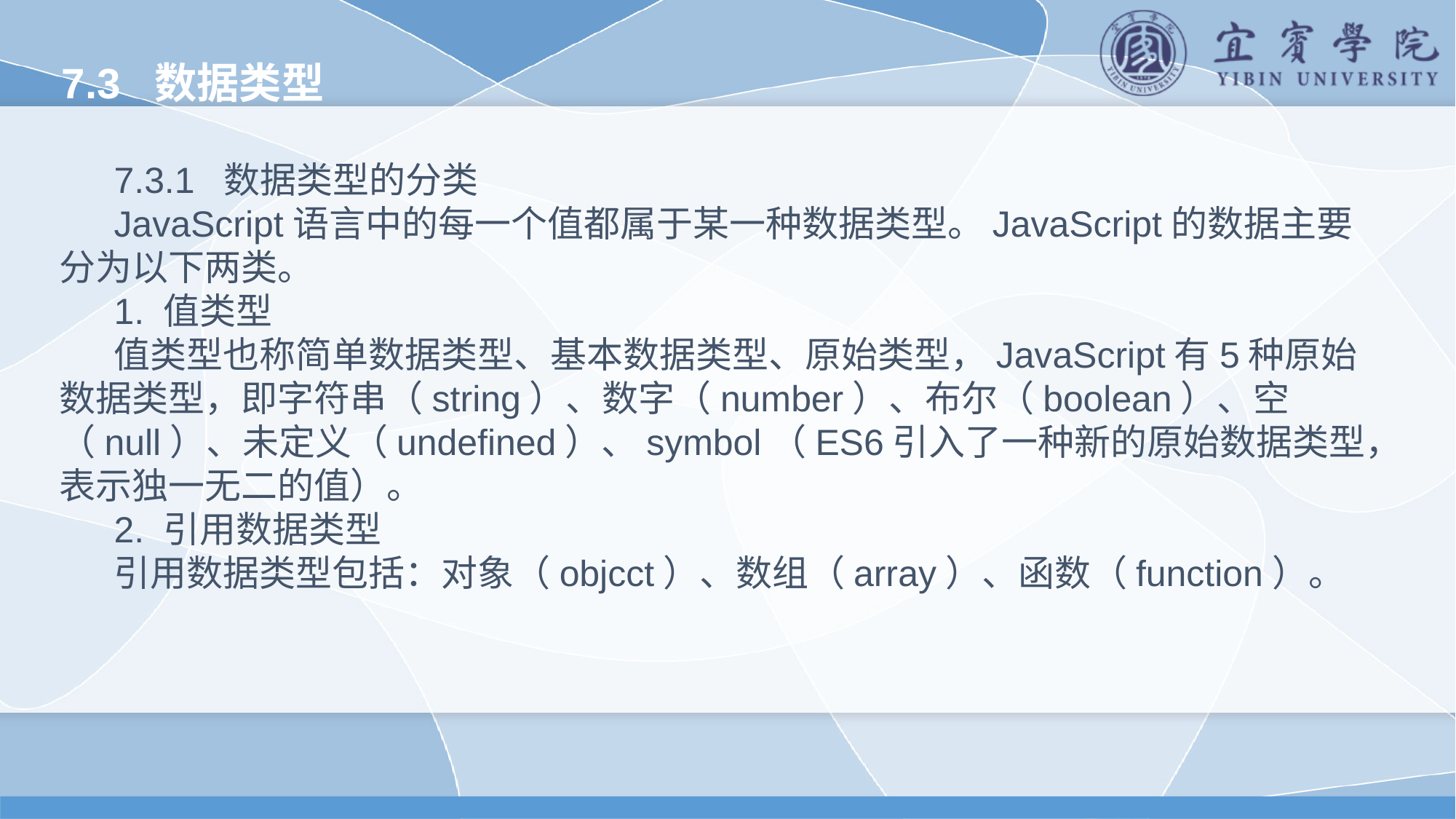

7.3  数据类型
7.3.1  数据类型的分类
JavaScript语言中的每一个值都属于某一种数据类型。JavaScript的数据主要分为以下两类。
1. 值类型
值类型也称简单数据类型、基本数据类型、原始类型，JavaScript有5种原始数据类型，即字符串（string）、数字（number）、布尔（boolean）、空（null）、未定义（undefined）、symbol（ES6引入了一种新的原始数据类型，表示独一无二的值）。
2. 引用数据类型
引用数据类型包括：对象（objcct）、数组（array）、函数（function）。